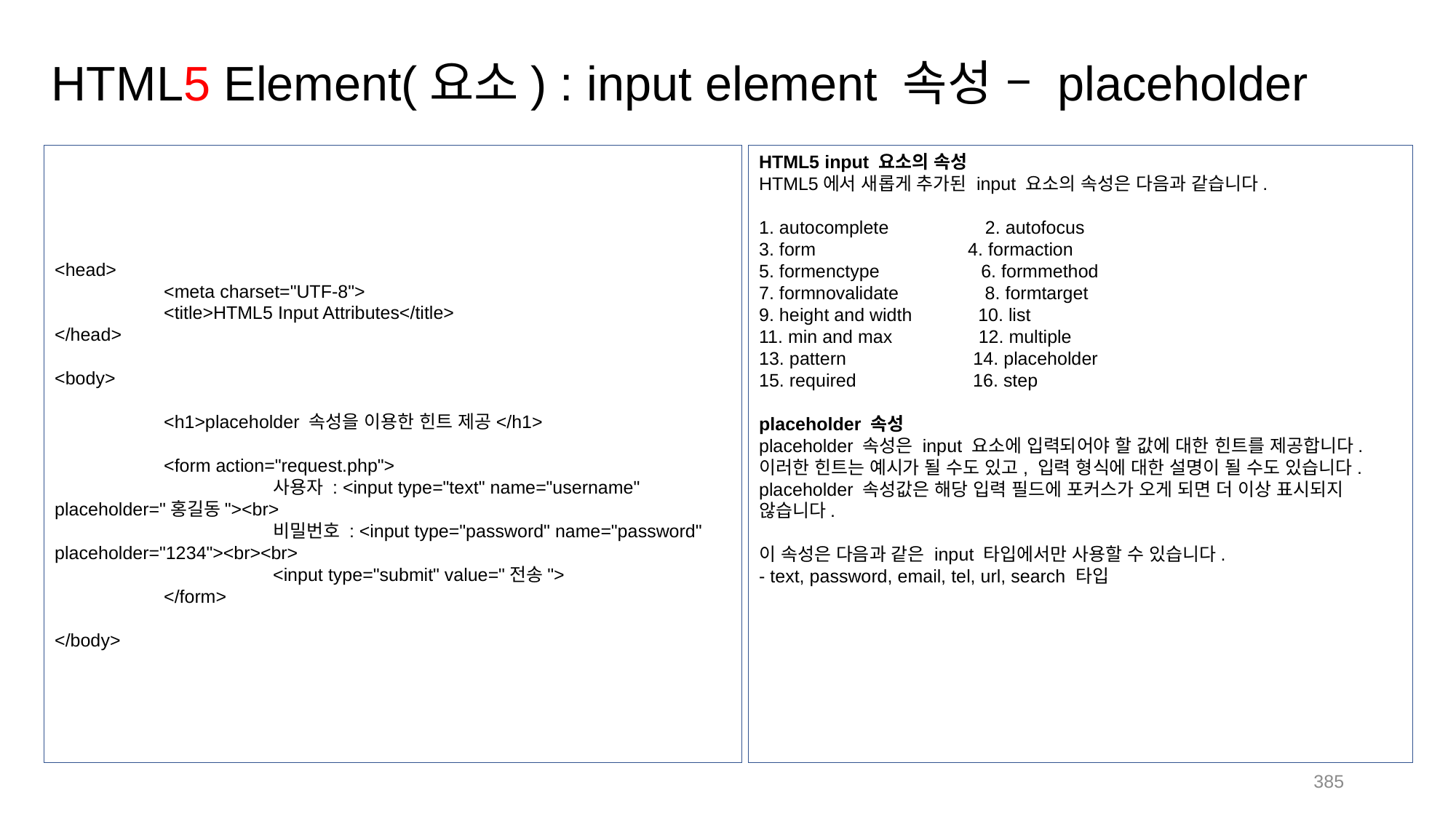

# HTML5 Element(요소) : input element 속성 – placeholder
<head>
	<meta charset="UTF-8">
	<title>HTML5 Input Attributes</title>
</head>

<body>

	<h1>placeholder 속성을 이용한 힌트 제공</h1>

	<form action="request.php">
		사용자 : <input type="text" name="username" placeholder="홍길동"><br>
		비밀번호 : <input type="password" name="password" placeholder="1234"><br><br>
		<input type="submit" value="전송">
	</form>

</body>
HTML5 input 요소의 속성
HTML5에서 새롭게 추가된 input 요소의 속성은 다음과 같습니다.

1. autocomplete                   2. autofocus
3. form                              4. formaction
5. formenctype                    6. formmethod
7. formnovalidate                 8. formtarget
9. height and width             10. list
11. min and max                 12. multiple
13. pattern                         14. placeholder
15. required                       16. step

placeholder 속성
placeholder 속성은 input 요소에 입력되어야 할 값에 대한 힌트를 제공합니다.
이러한 힌트는 예시가 될 수도 있고, 입력 형식에 대한 설명이 될 수도 있습니다.
placeholder 속성값은 해당 입력 필드에 포커스가 오게 되면 더 이상 표시되지 않습니다.

이 속성은 다음과 같은 input 타입에서만 사용할 수 있습니다.
- text, password, email, tel, url, search 타입

385